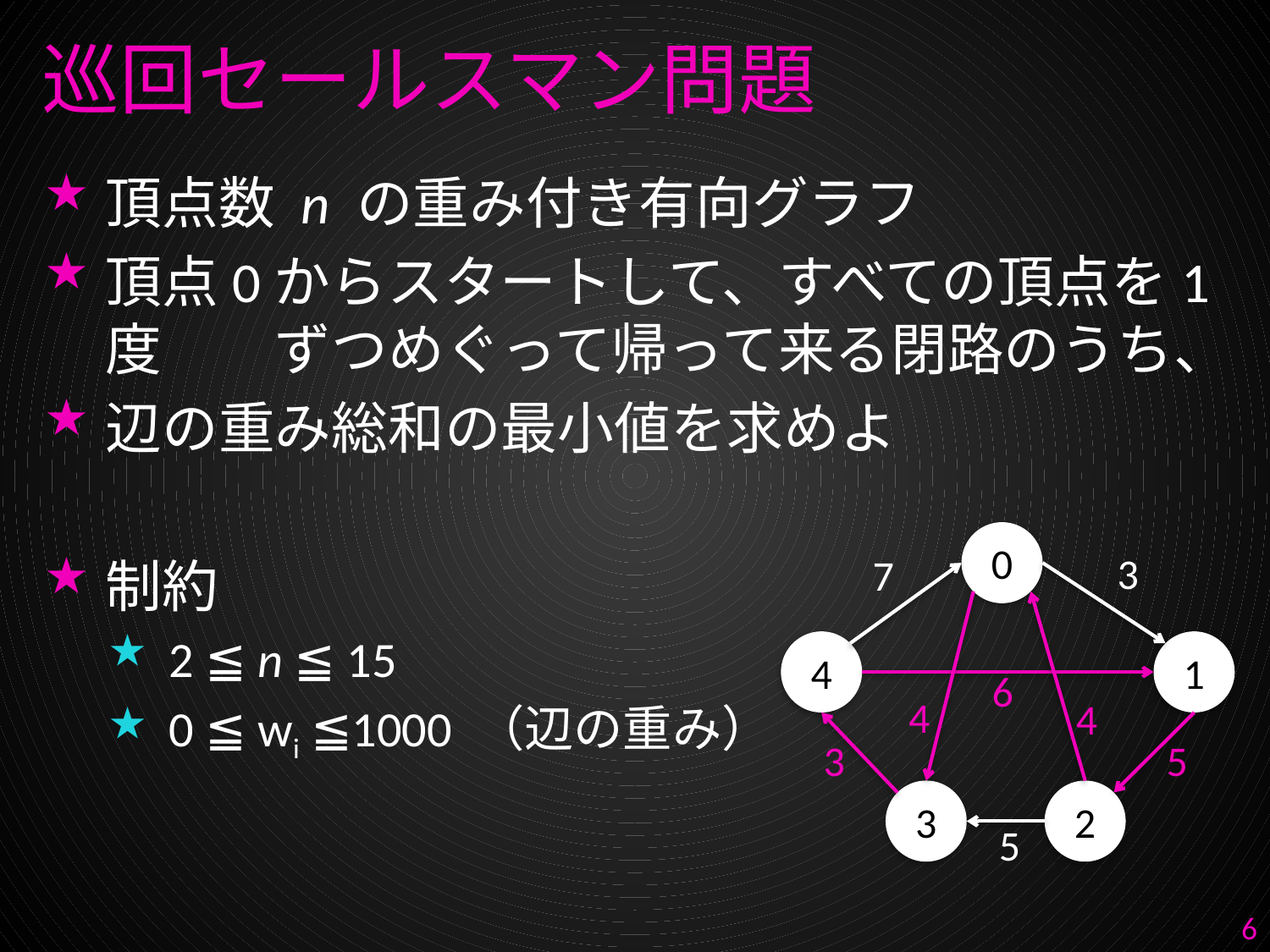

# 巡回セールスマン問題
頂点数 n の重み付き有向グラフ
頂点0からスタートして、すべての頂点を1度　　ずつめぐって帰って来る閉路のうち、
辺の重み総和の最小値を求めよ

制約
2 ≦ n ≦ 15
0 ≦ wi ≦1000 （辺の重み）
0
3
7
4
1
6
4
4
3
5
3
2
5
6